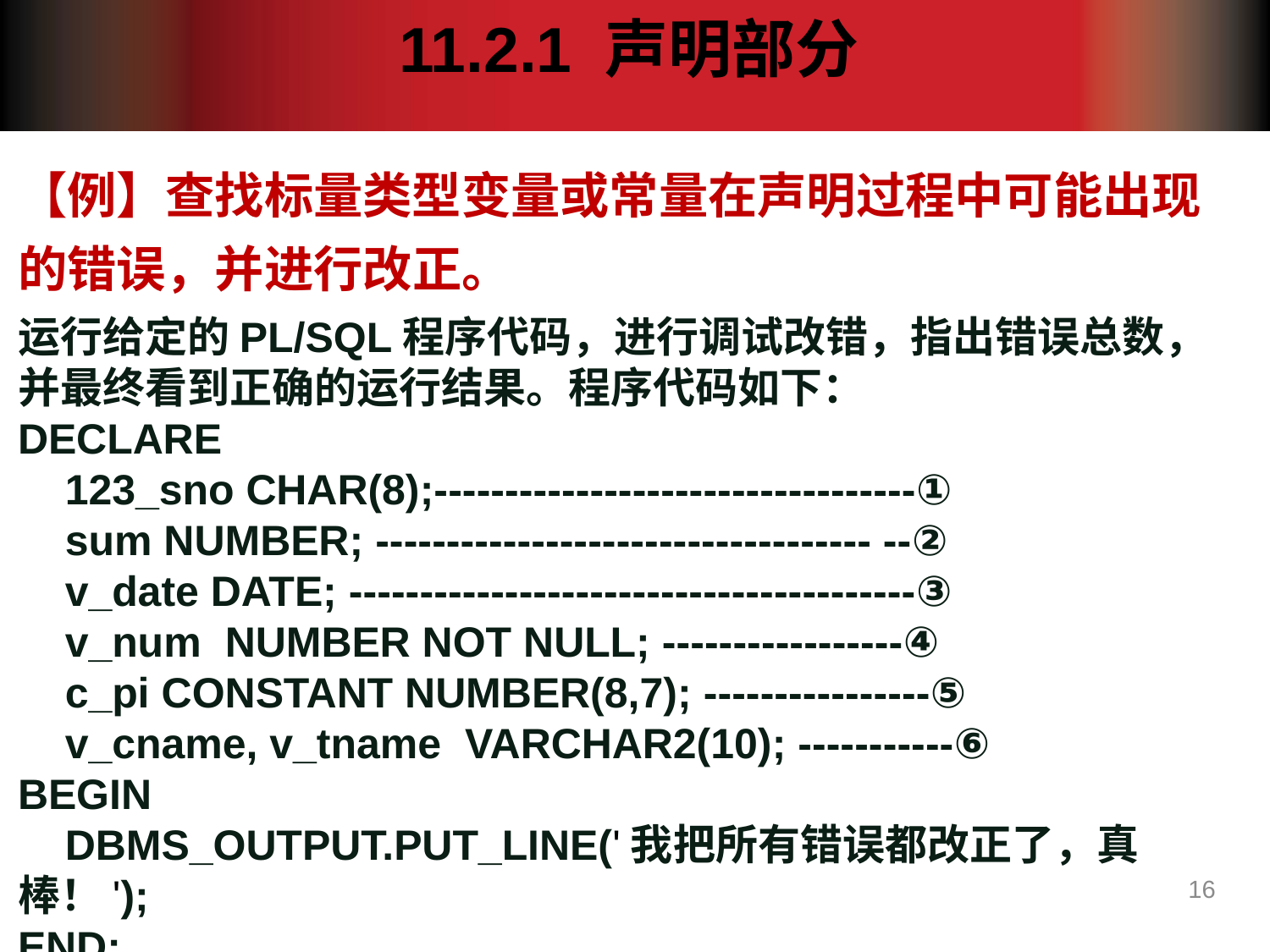

11.2.1 声明部分
【例】查找标量类型变量或常量在声明过程中可能出现的错误，并进行改正。
运行给定的PL/SQL程序代码，进行调试改错，指出错误总数，并最终看到正确的运行结果。程序代码如下：
DECLARE
    123_sno CHAR(8);----------------------------------①
    sum NUMBER; ----------------------------------- --②
    v_date DATE; ----------------------------------------③
    v_num  NUMBER NOT NULL; -----------------④
    c_pi CONSTANT NUMBER(8,7); ----------------⑤
    v_cname, v_tname  VARCHAR2(10); -----------⑥
BEGIN
    DBMS_OUTPUT.PUT_LINE('我把所有错误都改正了，真棒！');
END;
16